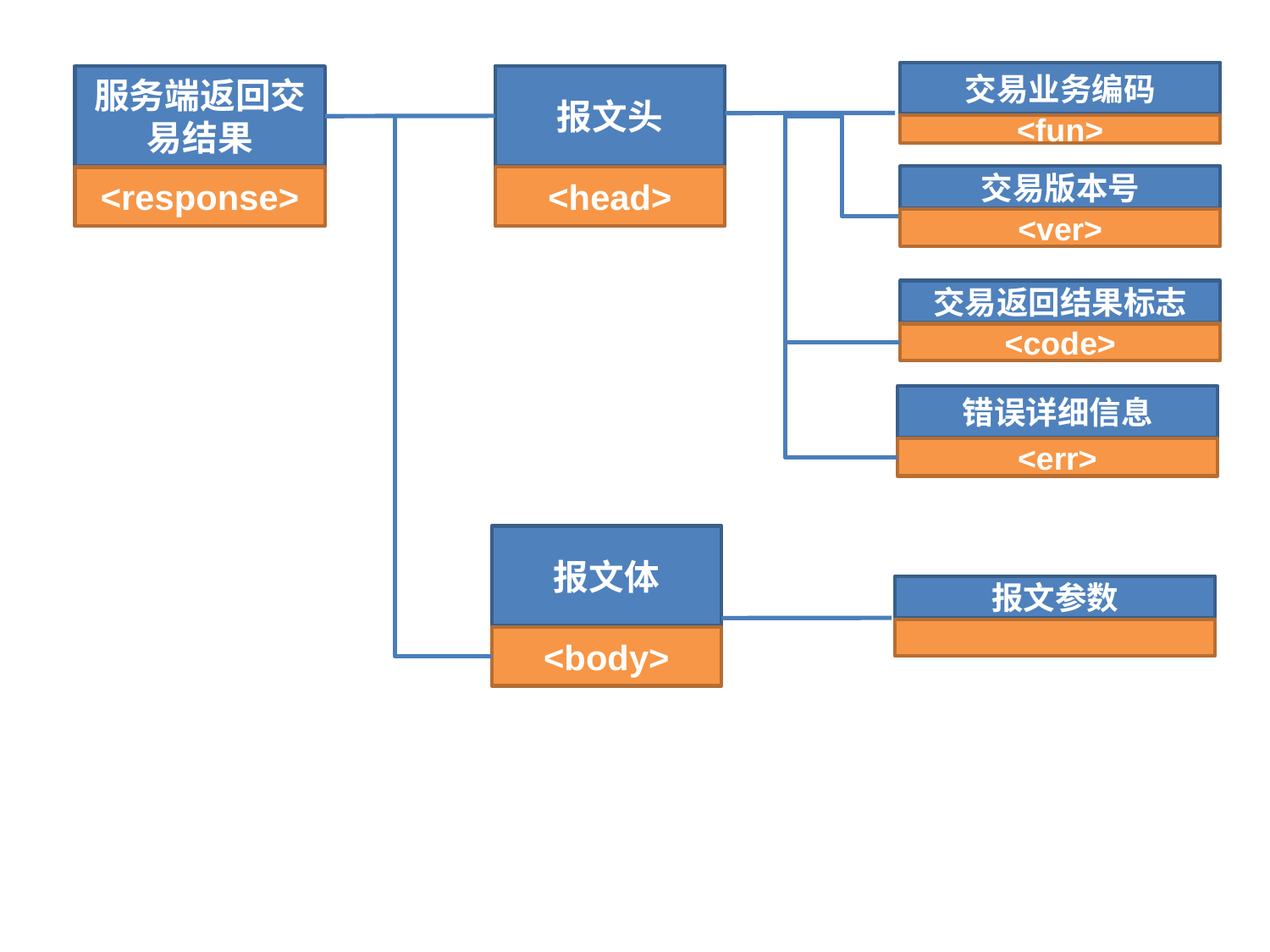

交易业务编码
<fun>
报文头
服务端返回交易结果
交易版本号
<ver>
<head>
<response>
交易返回结果标志
<code>
错误详细信息
<err>
报文体
报文参数

<body>